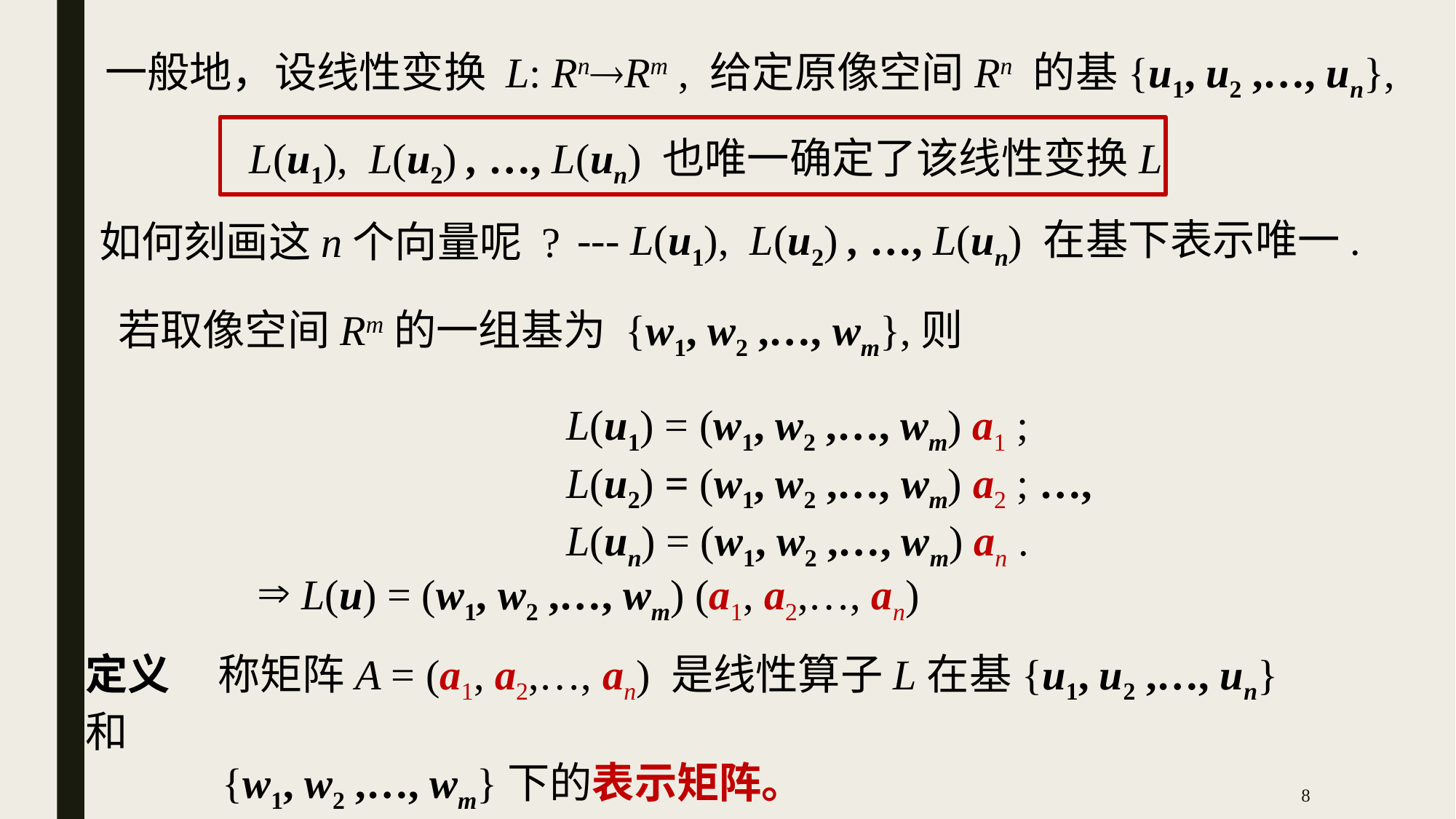

一般地，设线性变换 L: Rn→Rm , 给定原像空间Rn 的基{u1, u2 ,…, un},

L(u1),  L(u2) , …, L(un) 也唯一确定了该线性变换L
--- L(u1),  L(u2) , …, L(un) 在基下表示唯一.
如何刻画这n个向量呢 ?
若取像空间Rm的一组基为 {w1, w2 ,…, wm},则
L(u1) = (w1, w2 ,…, wm) a1 ;
L(u2) = (w1, w2 ,…, wm) a2 ; …,
L(un) = (w1, w2 ,…, wm) an .
 L(u) = (w1, w2 ,…, wm) (a1, a2,…, an)
定义     称矩阵A = (a1, a2,…, an) 是线性算子L在基{u1, u2 ,…, un}和
             {w1, w2 ,…, wm}下的表示矩阵。
8